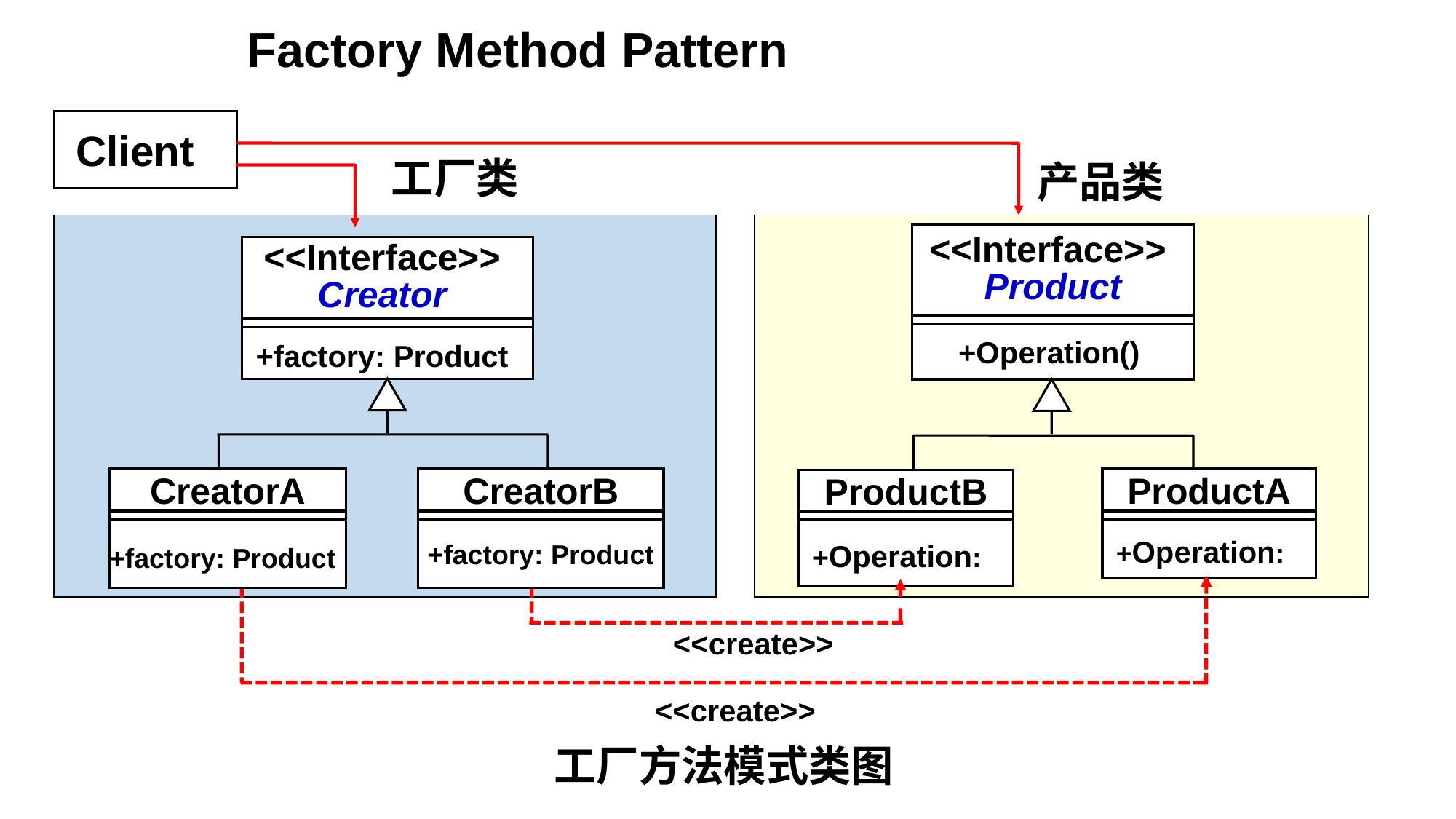

# Factory Method Pattern
Client

工厂类
产品类

<<Interface>>
Product
<<Interface>>
Creator

+Operation()
+factory: Product

ProductA
CreatorA
CreatorB
ProductB

+factory: Product
+factory: Product
+Operation:
+Operation:

<<create>>

<<create>>
工厂方法模式类图